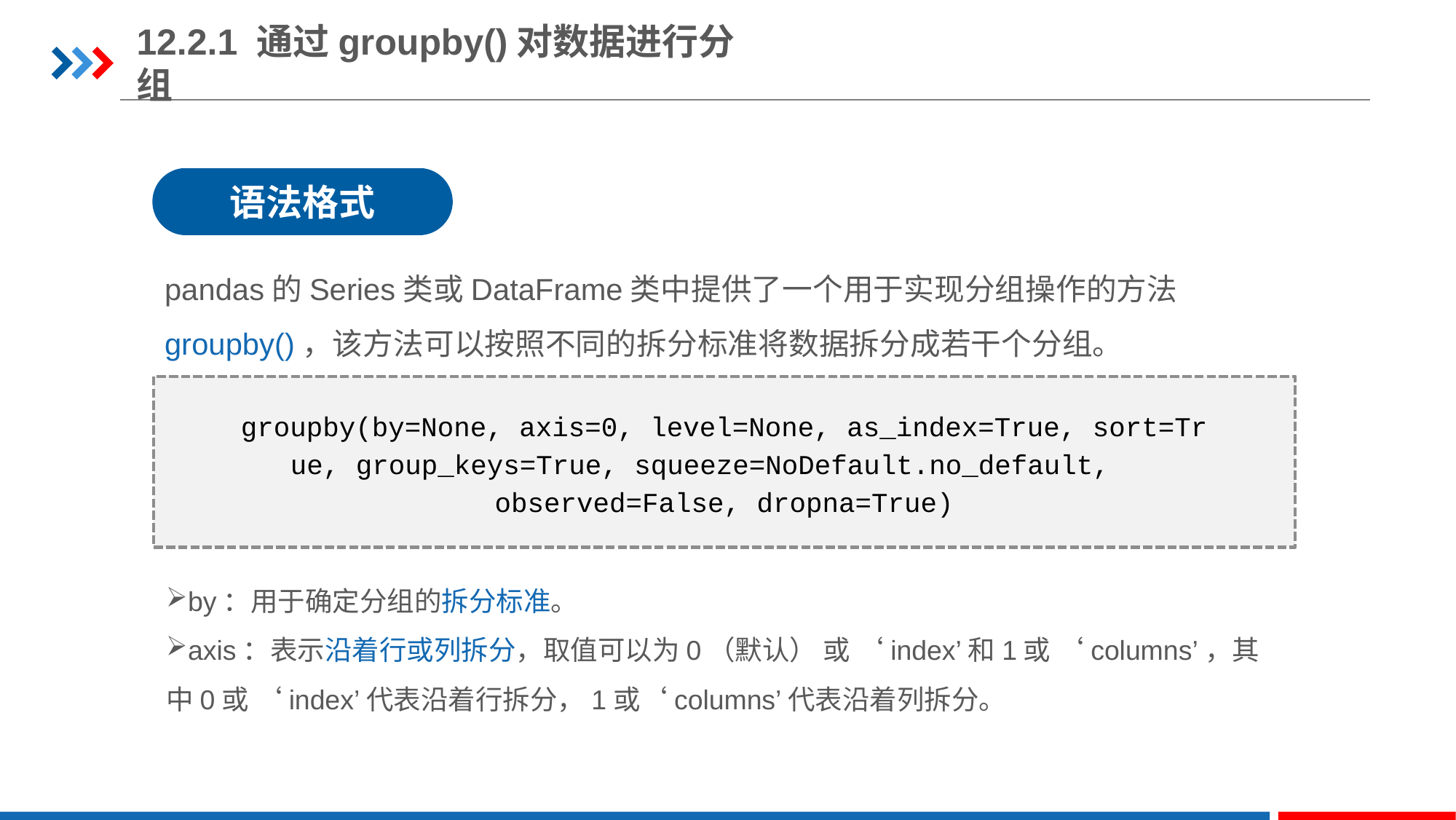

12.2.1 通过groupby()对数据进行分组
语法格式
pandas的Series类或DataFrame类中提供了一个用于实现分组操作的方法groupby()，该方法可以按照不同的拆分标准将数据拆分成若干个分组。

groupby(by=None, axis=0, level=None, as_index=True, sort=True, group_keys=True, squeeze=NoDefault.no_default,
observed=False, dropna=True)
by：用于确定分组的拆分标准。
axis：表示沿着行或列拆分，取值可以为0（默认） 或 ‘index’和1或 ‘columns’，其中0或 ‘index’代表沿着行拆分，1或‘columns’代表沿着列拆分。